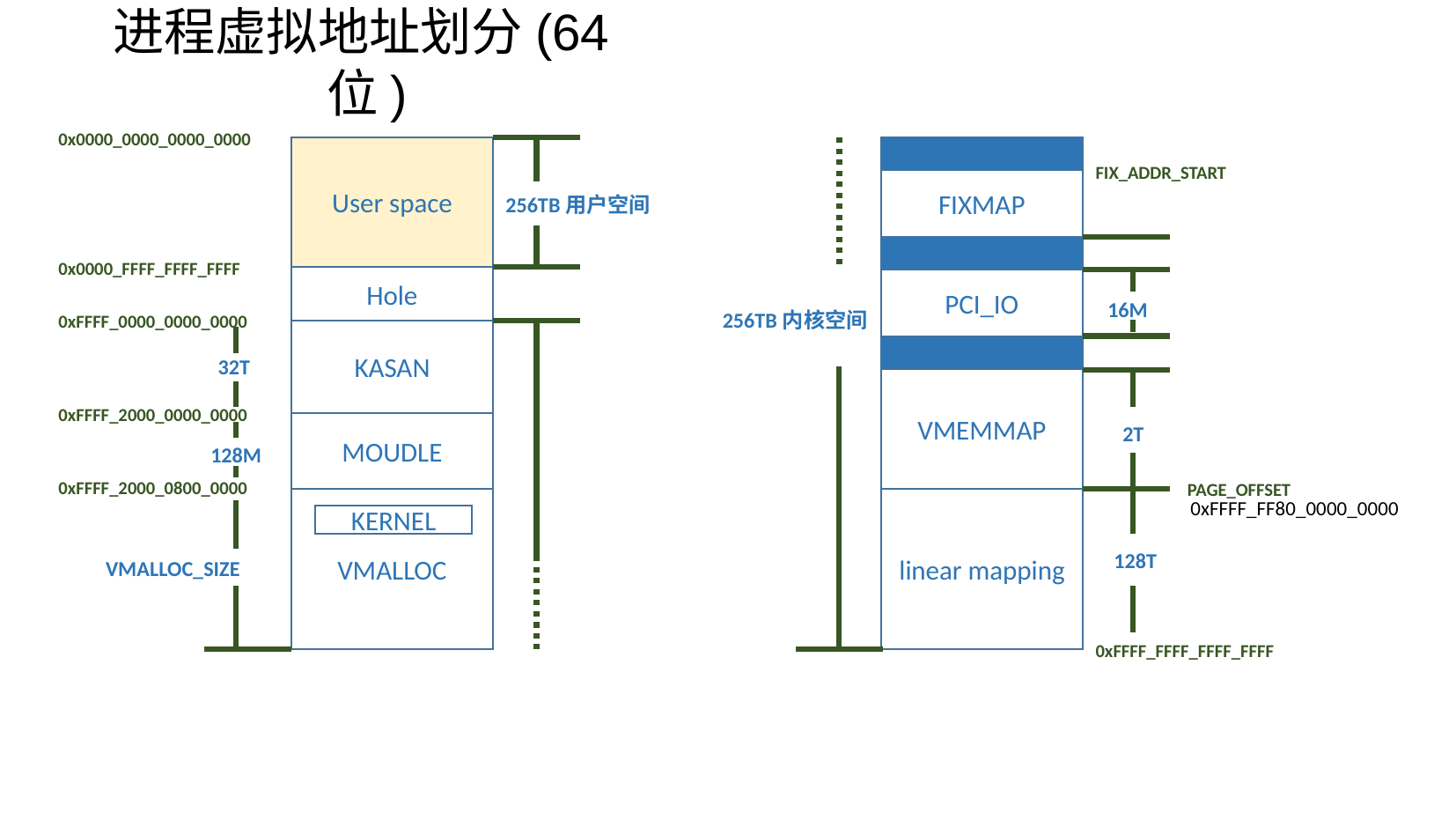

# 进程虚拟地址划分(64位)
0x0000_0000_0000_0000

User space
FIX_ADDR_START
FIXMAP
256TB用户空间

0x0000_FFFF_FFFF_FFFF
Hole
PCI_IO
16M
256TB内核空间
0xFFFF_0000_0000_0000
KASAN

32T
VMEMMAP
0xFFFF_2000_0000_0000
MOUDLE
2T
128M
0xFFFF_2000_0800_0000
PAGE_OFFSET
VMALLOC
linear mapping
0xFFFF_FF80_0000_0000
KERNEL
128T
VMALLOC_SIZE
0xFFFF_FFFF_FFFF_FFFF